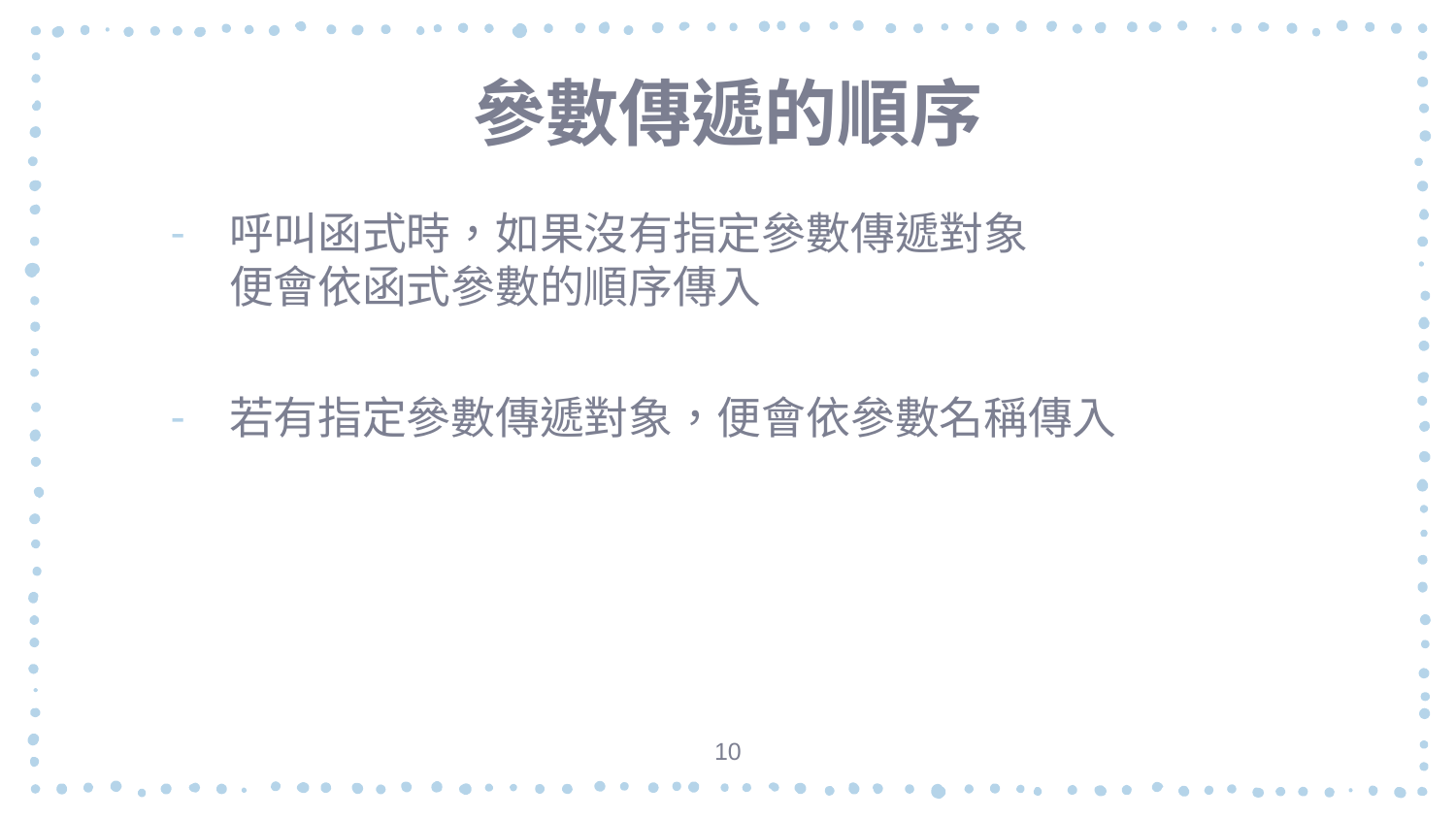

# 參數傳遞的順序
呼叫函式時，如果沒有指定參數傳遞對象
便會依函式參數的順序傳入

若有指定參數傳遞對象，便會依參數名稱傳入

10